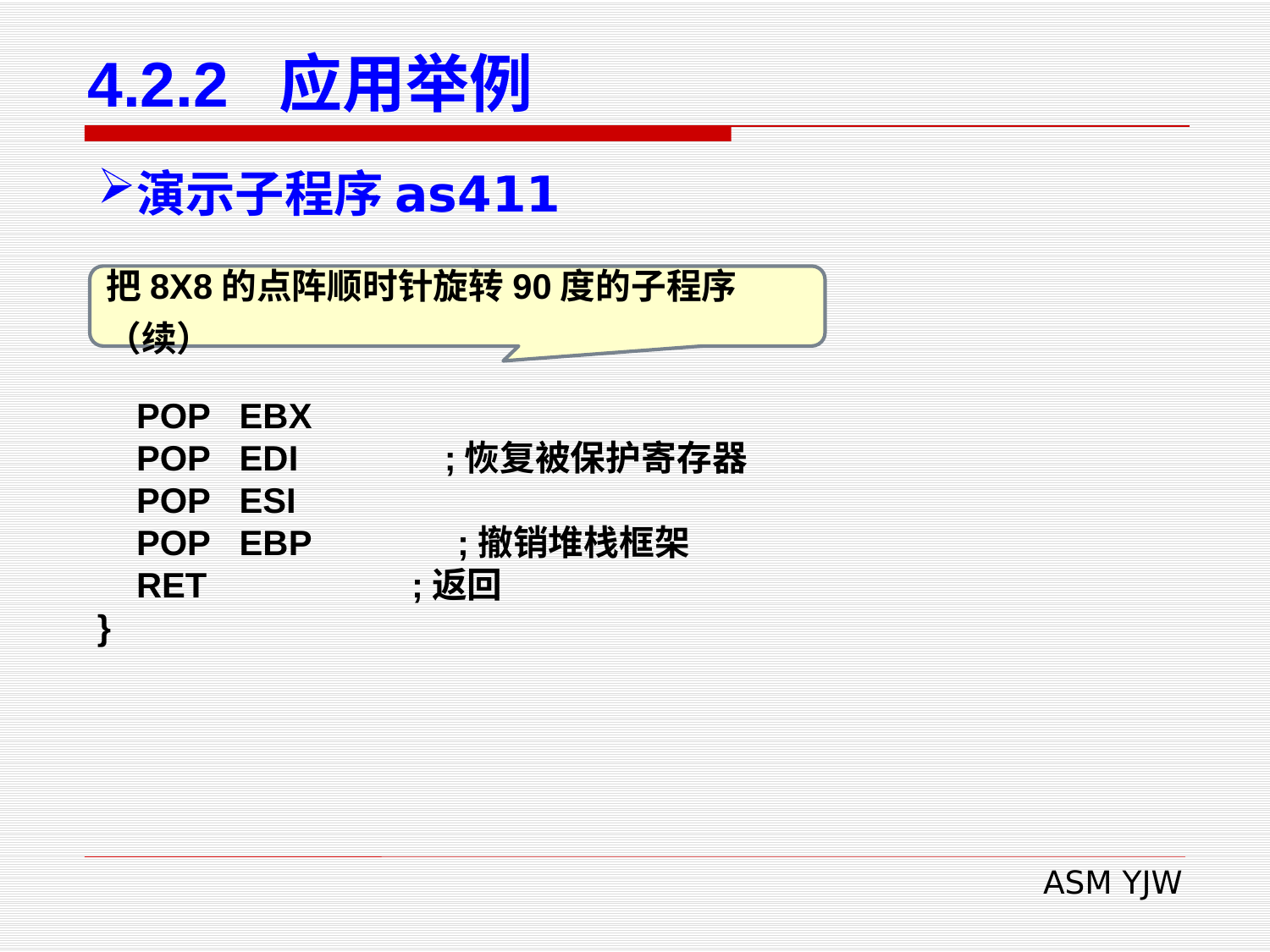

# 4.2.2  应用举例
演示子程序as411
把8X8的点阵顺时针旋转90度的子程序（续）
    POP   EBX
    POP   EDI               ;恢复被保护寄存器
    POP   ESI
    POP   EBP               ;撤销堆栈框架
    RET                     ;返回
}